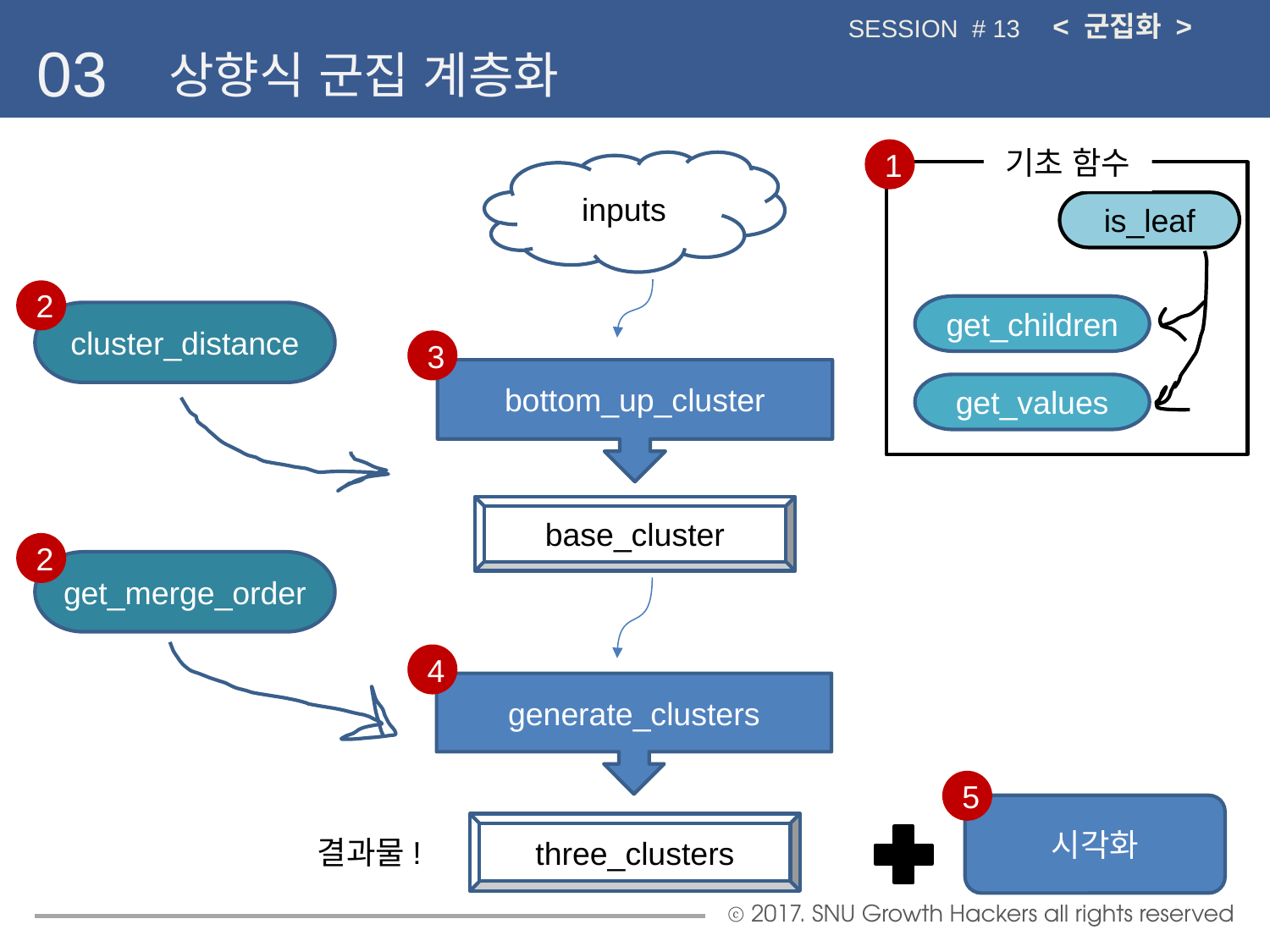

< 군집화 >
SESSION  # 13
03
상향식 군집 계층화
기초 함수

is_leaf

get_children
get_values

1
inputs
2
cluster_distance
3
bottom_up_cluster

base_cluster
2
get_merge_order

4
generate_clusters
5
시각화
three_clusters

결과물!
ⓒ 2017. SNU Growth Hackers all rights reserved